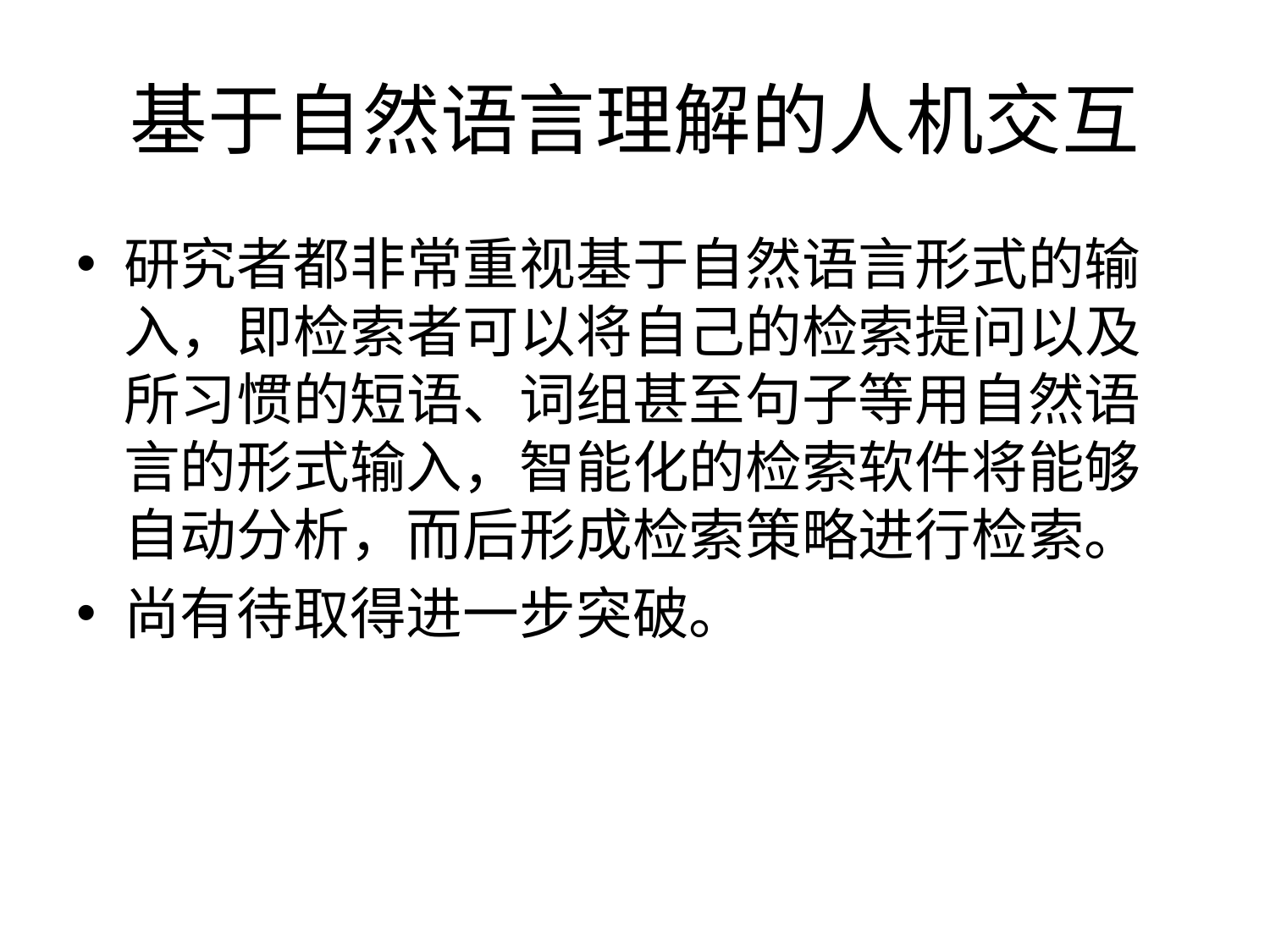

# 基于自然语言理解的人机交互
研究者都非常重视基于自然语言形式的输入，即检索者可以将自己的检索提问以及所习惯的短语、词组甚至句子等用自然语言的形式输入，智能化的检索软件将能够自动分析，而后形成检索策略进行检索。
尚有待取得进一步突破。